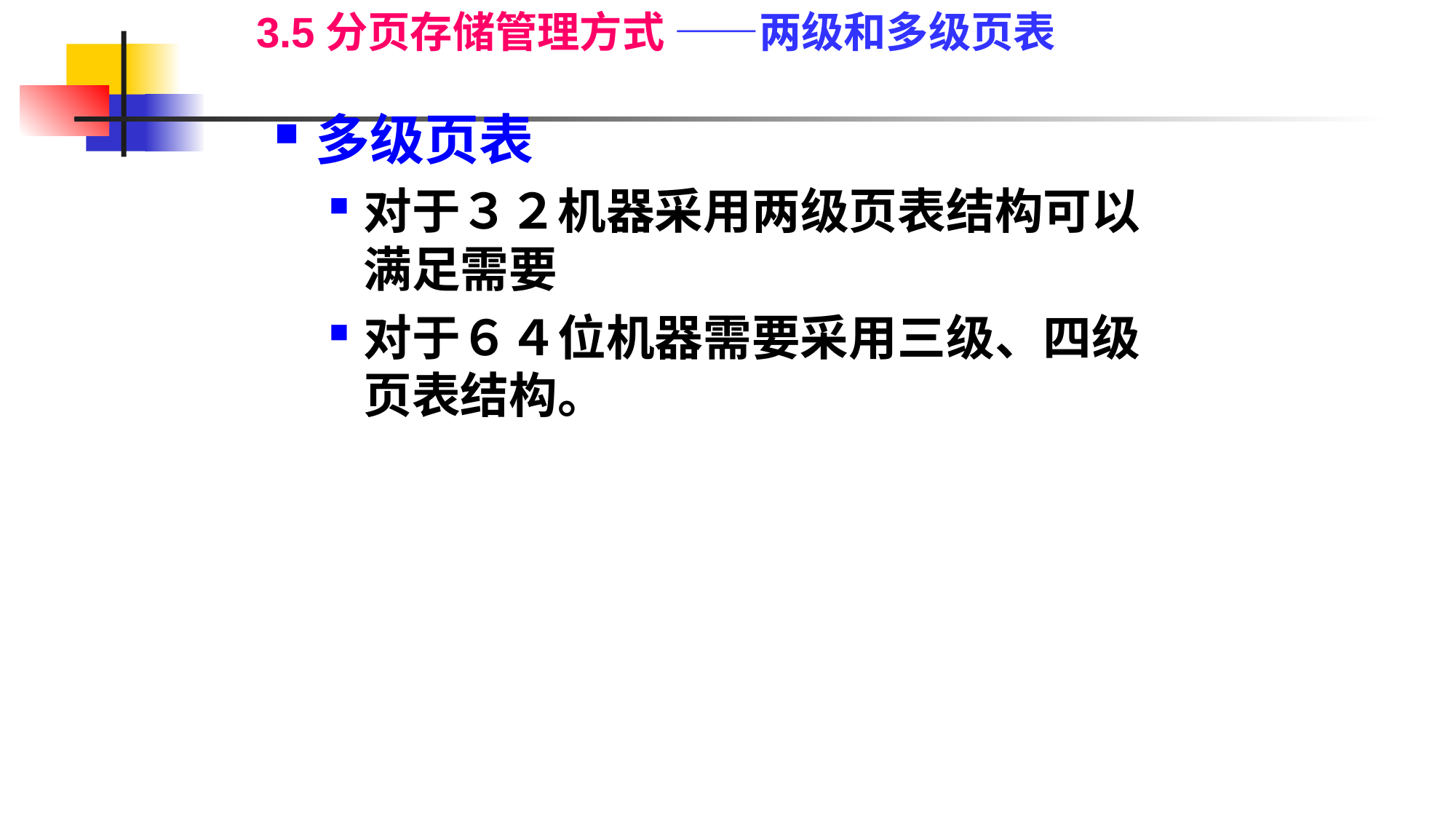

3.5分页存储管理方式 ——两级和多级页表
多级页表
对于３２机器采用两级页表结构可以满足需要
对于６４位机器需要采用三级、四级页表结构。